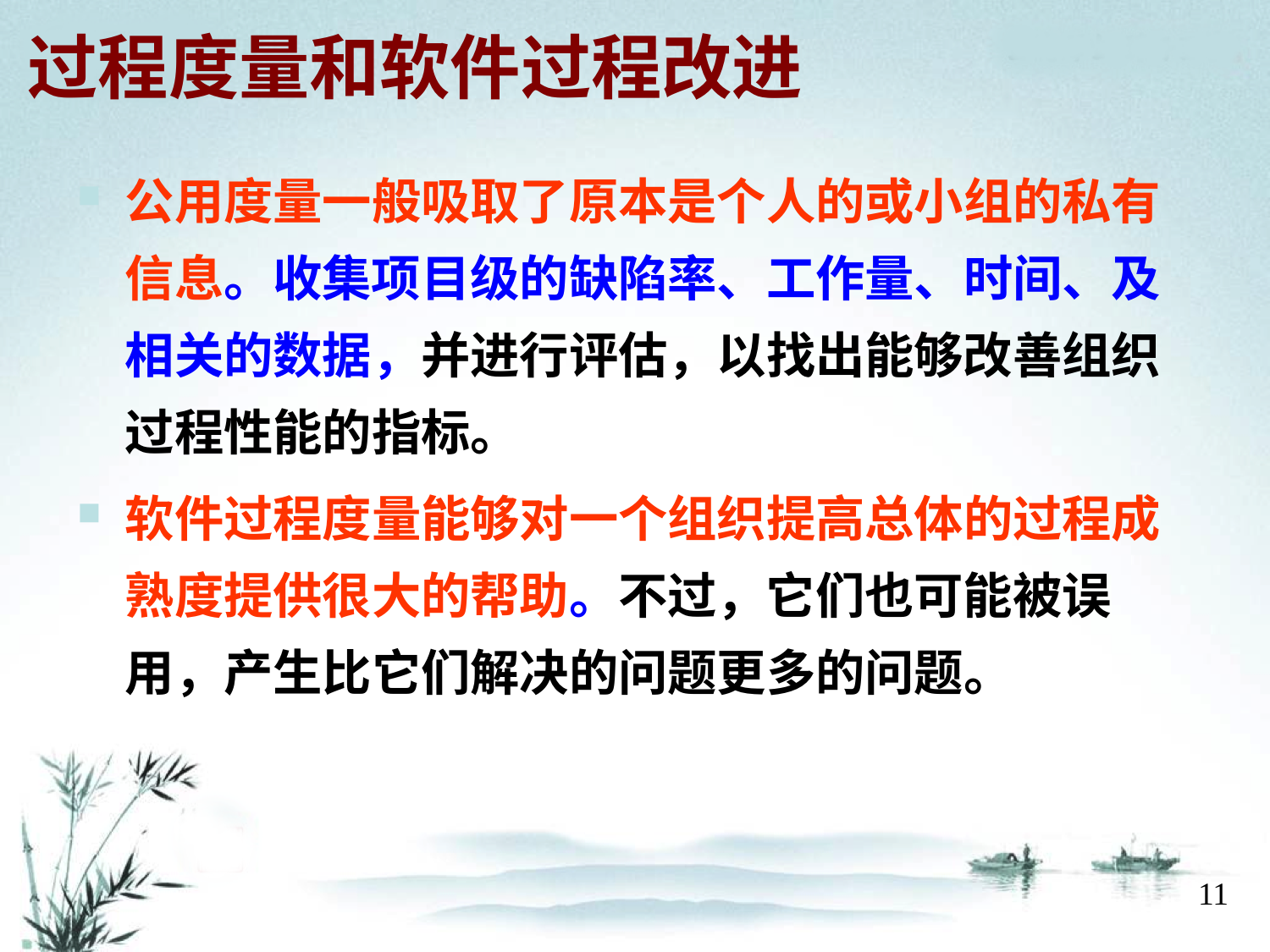

# 过程度量和软件过程改进
公用度量一般吸取了原本是个人的或小组的私有信息。收集项目级的缺陷率、工作量、时间、及相关的数据，并进行评估，以找出能够改善组织过程性能的指标。
软件过程度量能够对一个组织提高总体的过程成熟度提供很大的帮助。不过，它们也可能被误用，产生比它们解决的问题更多的问题。
11